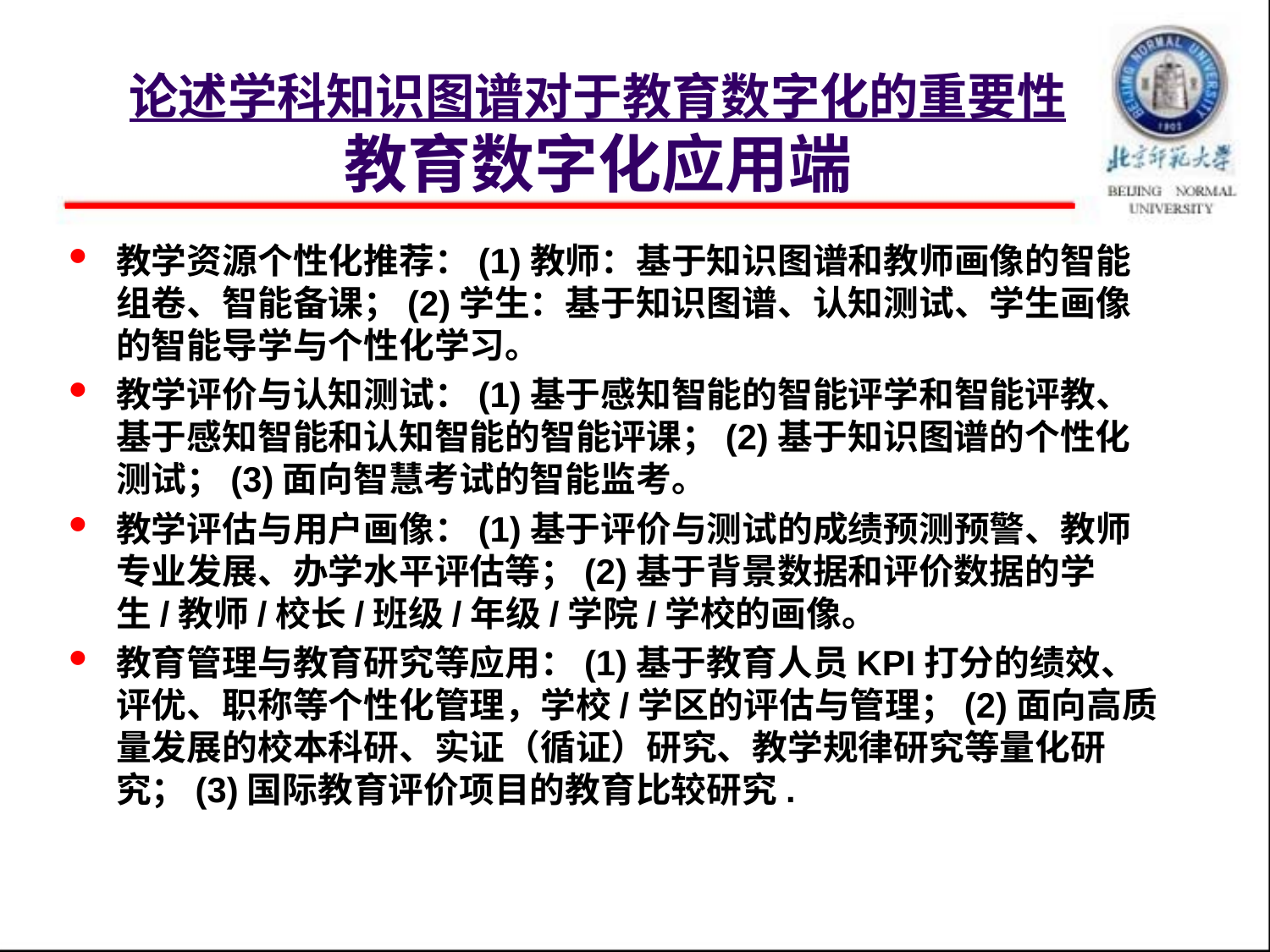

# 论述学科知识图谱对于教育数字化的重要性 教育数字化应用端
教学资源个性化推荐：(1)教师：基于知识图谱和教师画像的智能组卷、智能备课；(2)学生：基于知识图谱、认知测试、学生画像的智能导学与个性化学习。
教学评价与认知测试：(1)基于感知智能的智能评学和智能评教、基于感知智能和认知智能的智能评课；(2)基于知识图谱的个性化测试；(3)面向智慧考试的智能监考。
教学评估与用户画像：(1)基于评价与测试的成绩预测预警、教师专业发展、办学水平评估等；(2)基于背景数据和评价数据的学生/教师/校长/班级/年级/学院/学校的画像。
教育管理与教育研究等应用：(1)基于教育人员KPI打分的绩效、评优、职称等个性化管理，学校/学区的评估与管理；(2)面向高质量发展的校本科研、实证（循证）研究、教学规律研究等量化研究；(3)国际教育评价项目的教育比较研究.